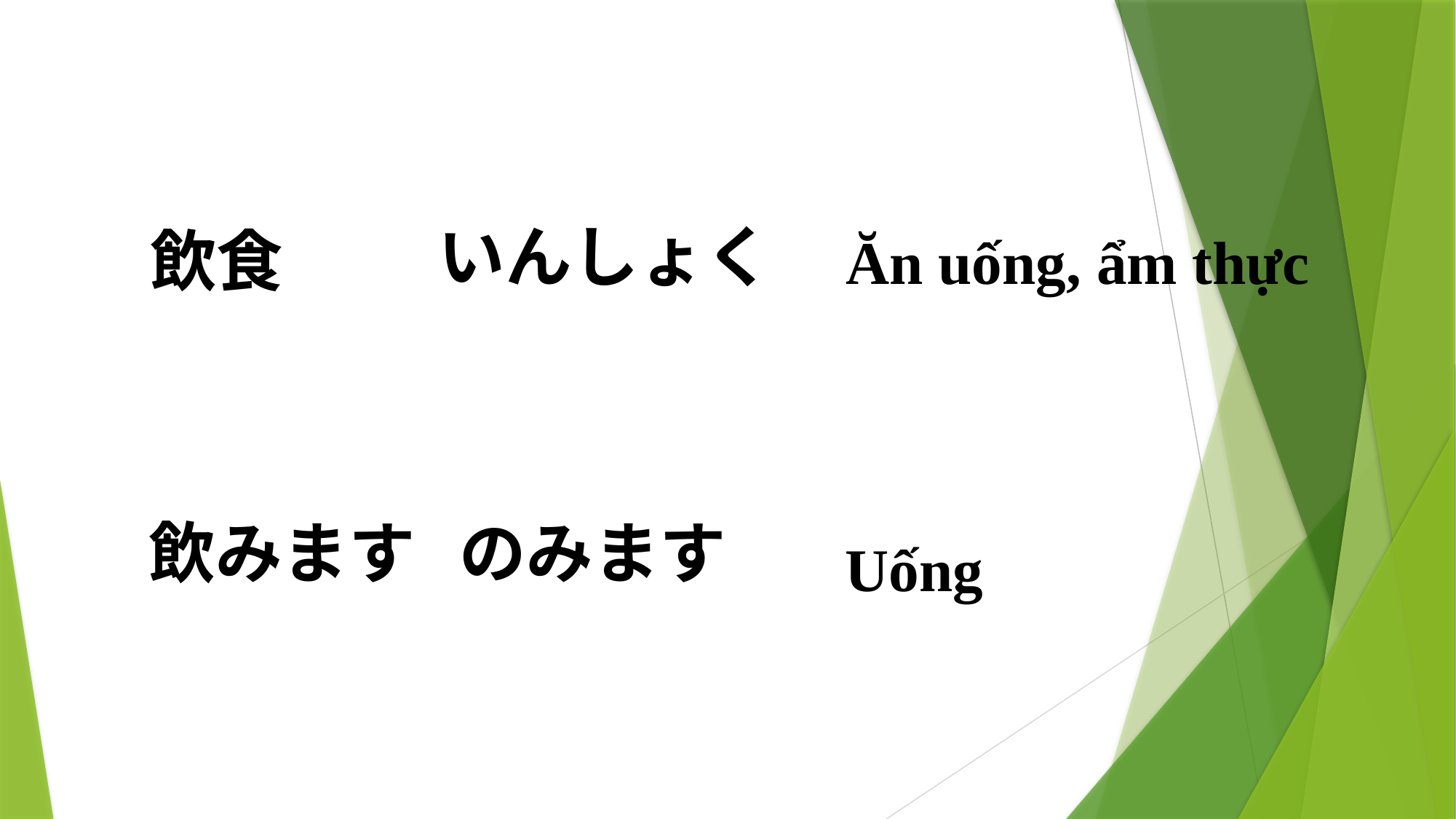

Ăn uống, ẩm thực
いんしょく
飲食
Uống
飲みます
のみます